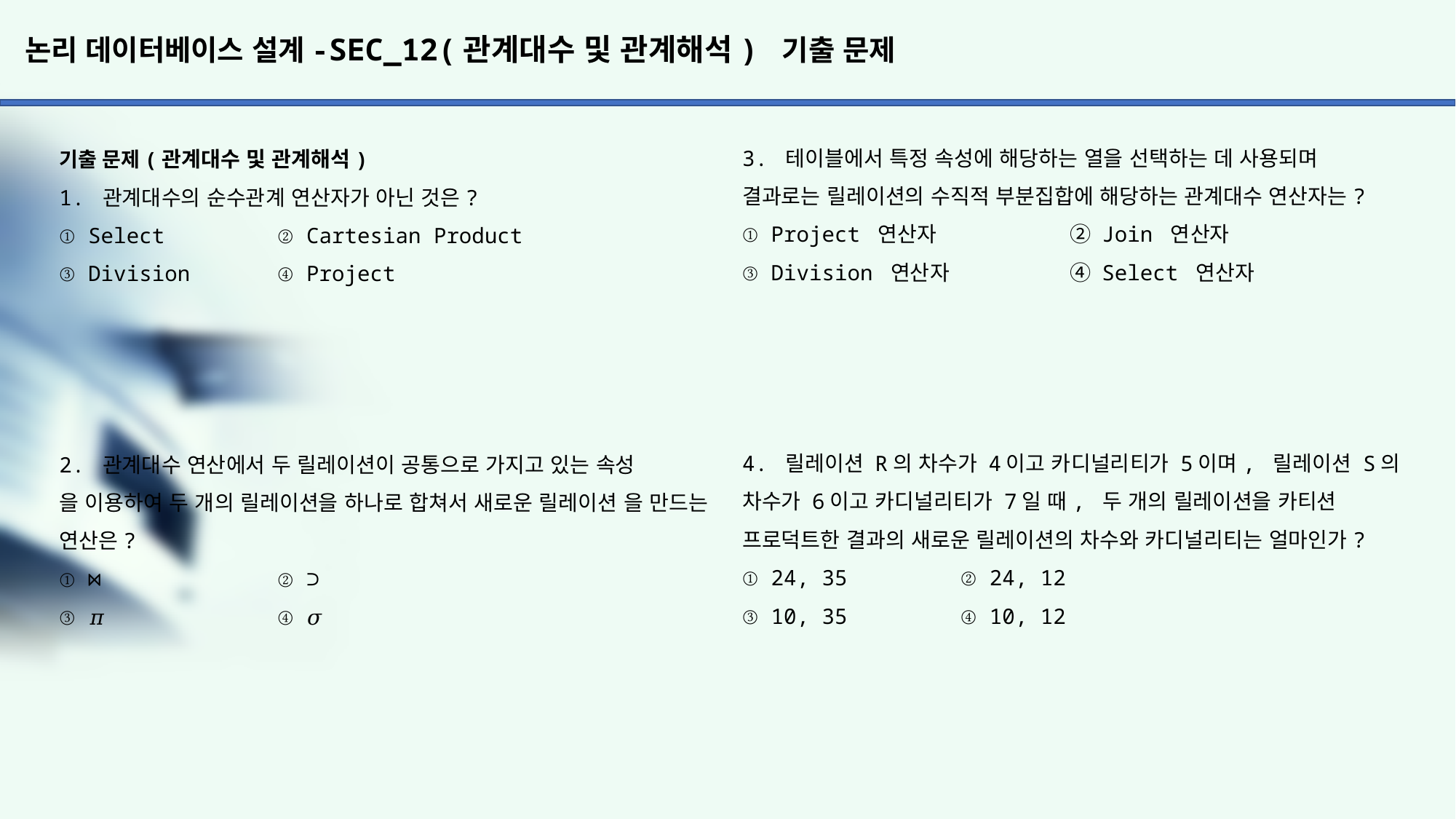

# 논리 데이터베이스 설계-SEC_12(관계대수 및 관계해석) 기출 문제
3. 테이블에서 특정 속성에 해당하는 열을 선택하는 데 사용되며
결과로는 릴레이션의 수직적 부분집합에 해당하는 관계대수 연산자는?
① Project 연산자 		② Join 연산자
③ Division 연산자		④ Select 연산자

4. 릴레이션 R의 차수가 4이고 카디널리티가 5이며, 릴레이션 S의
차수가 6이고 카디널리티가 7일 때, 두 개의 릴레이션을 카티션
프로덕트한 결과의 새로운 릴레이션의 차수와 카디널리티는 얼마인가?
① 24, 35		② 24, 12
③ 10, 35		④ 10, 12
기출 문제(관계대수 및 관계해석)
1. 관계대수의 순수관계 연산자가 아닌 것은?
① Select		② Cartesian Product
③ Division	④ Project

2. 관계대수 연산에서 두 릴레이션이 공통으로 가지고 있는 속성
을 이용하여 두 개의 릴레이션을 하나로 합쳐서 새로운 릴레이션 을 만드는 연산은?
① ⋈ 		② ⊃
③ 𝜋		④ 𝜎